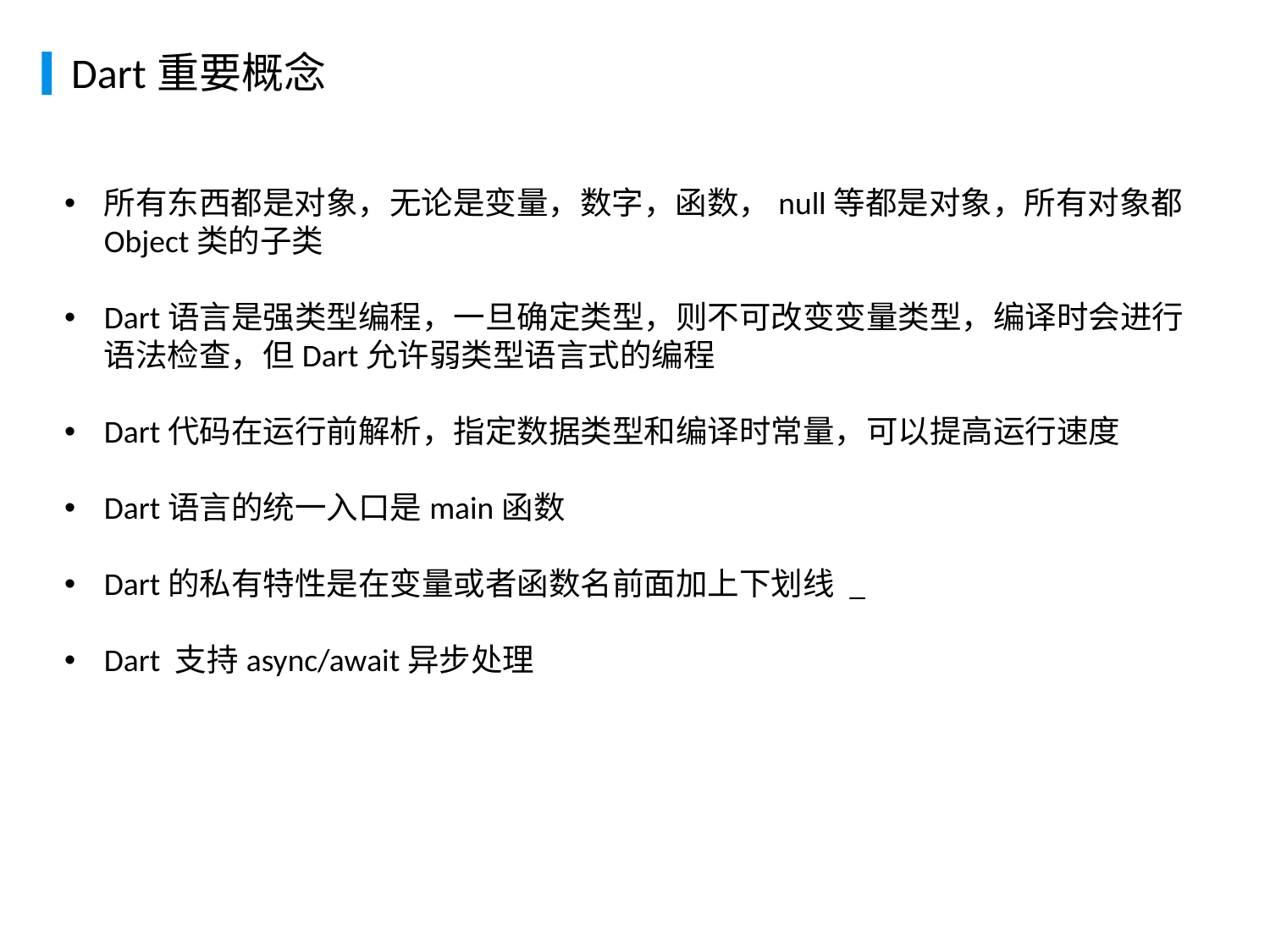

Dart重要概念

所有东西都是对象，无论是变量，数字，函数，null等都是对象，所有对象都Object类的子类

Dart语言是强类型编程，一旦确定类型，则不可改变变量类型，编译时会进行语法检查，但Dart允许弱类型语言式的编程

Dart代码在运行前解析，指定数据类型和编译时常量，可以提高运行速度

Dart语言的统一入口是main函数

Dart的私有特性是在变量或者函数名前面加上下划线 _

Dart 支持async/await异步处理